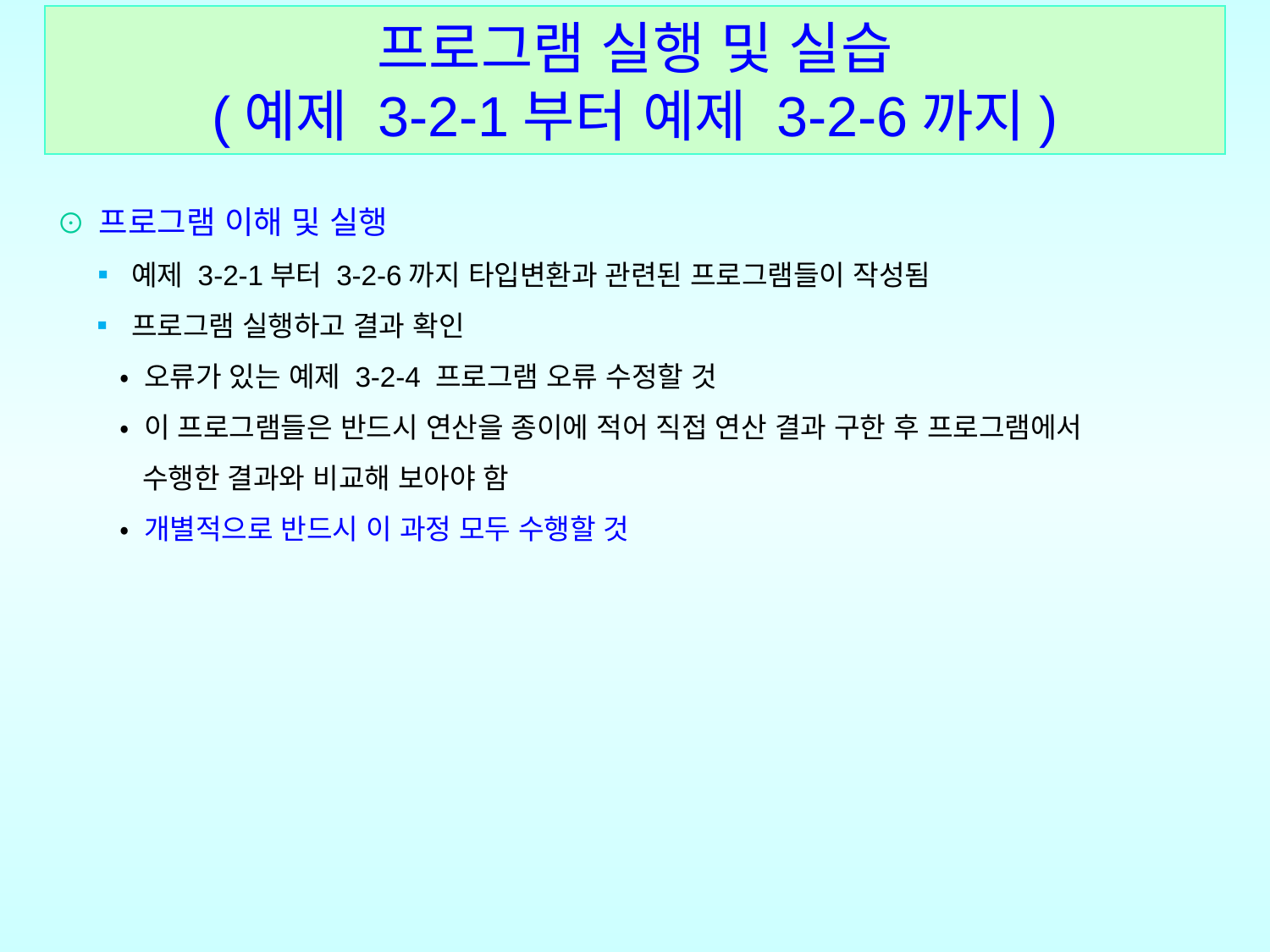

프로그램 실행 및 실습
(예제 3-2-1부터 예제 3-2-6까지)
⊙ 프로그램 이해 및 실행
    ▪ 예제 3-2-1부터 3-2-6까지 타입변환과 관련된 프로그램들이 작성됨
    ▪ 프로그램 실행하고 결과 확인
        • 오류가 있는 예제 3-2-4 프로그램 오류 수정할 것
        • 이 프로그램들은 반드시 연산을 종이에 적어 직접 연산 결과 구한 후 프로그램에서
          수행한 결과와 비교해 보아야 함
        • 개별적으로 반드시 이 과정 모두 수행할 것